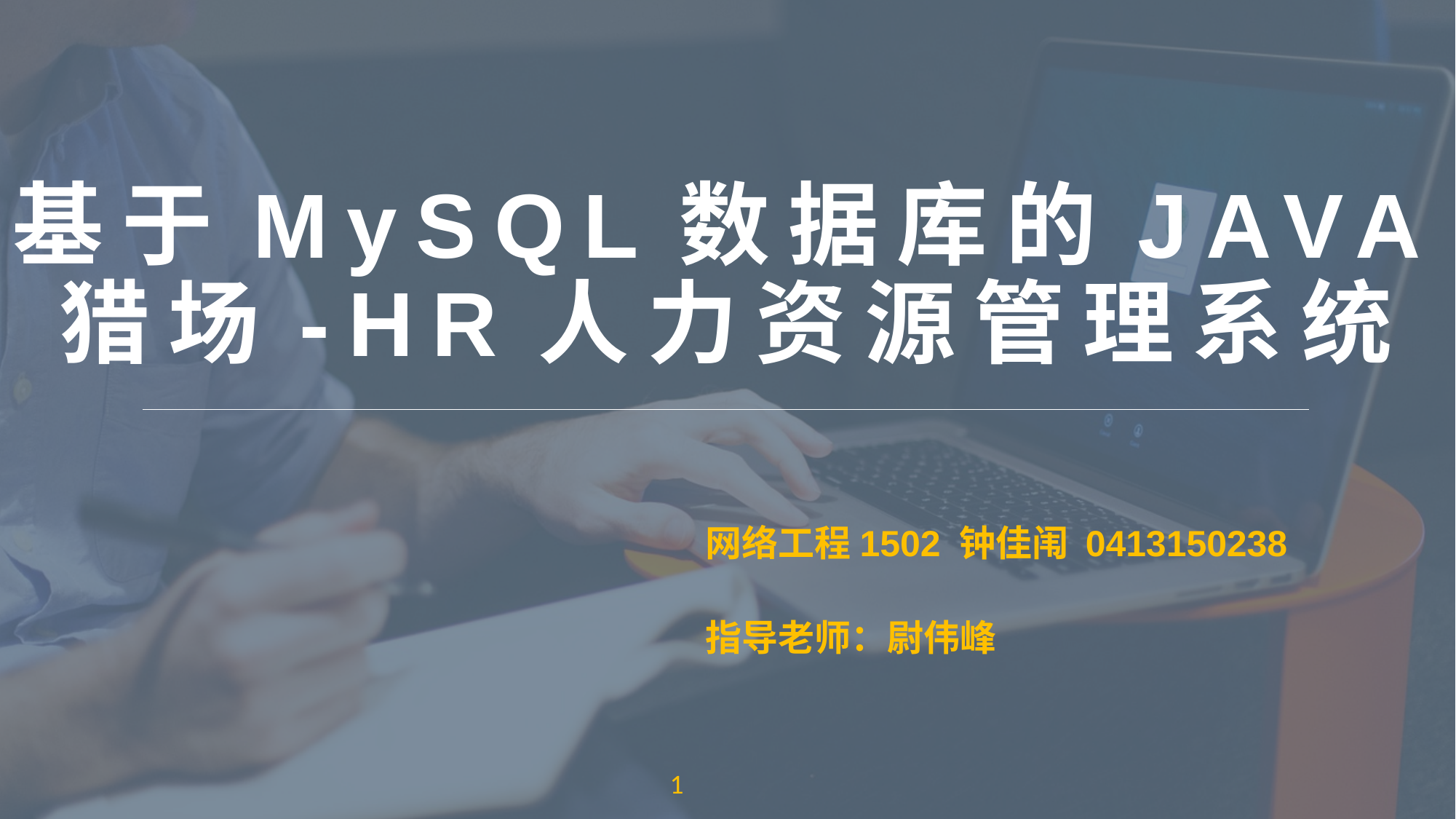

# 基于MySQL数据库的JAVA 猎场-HR人力资源管理系统
网络工程1502 钟佳闱 0413150238
指导老师：尉伟峰